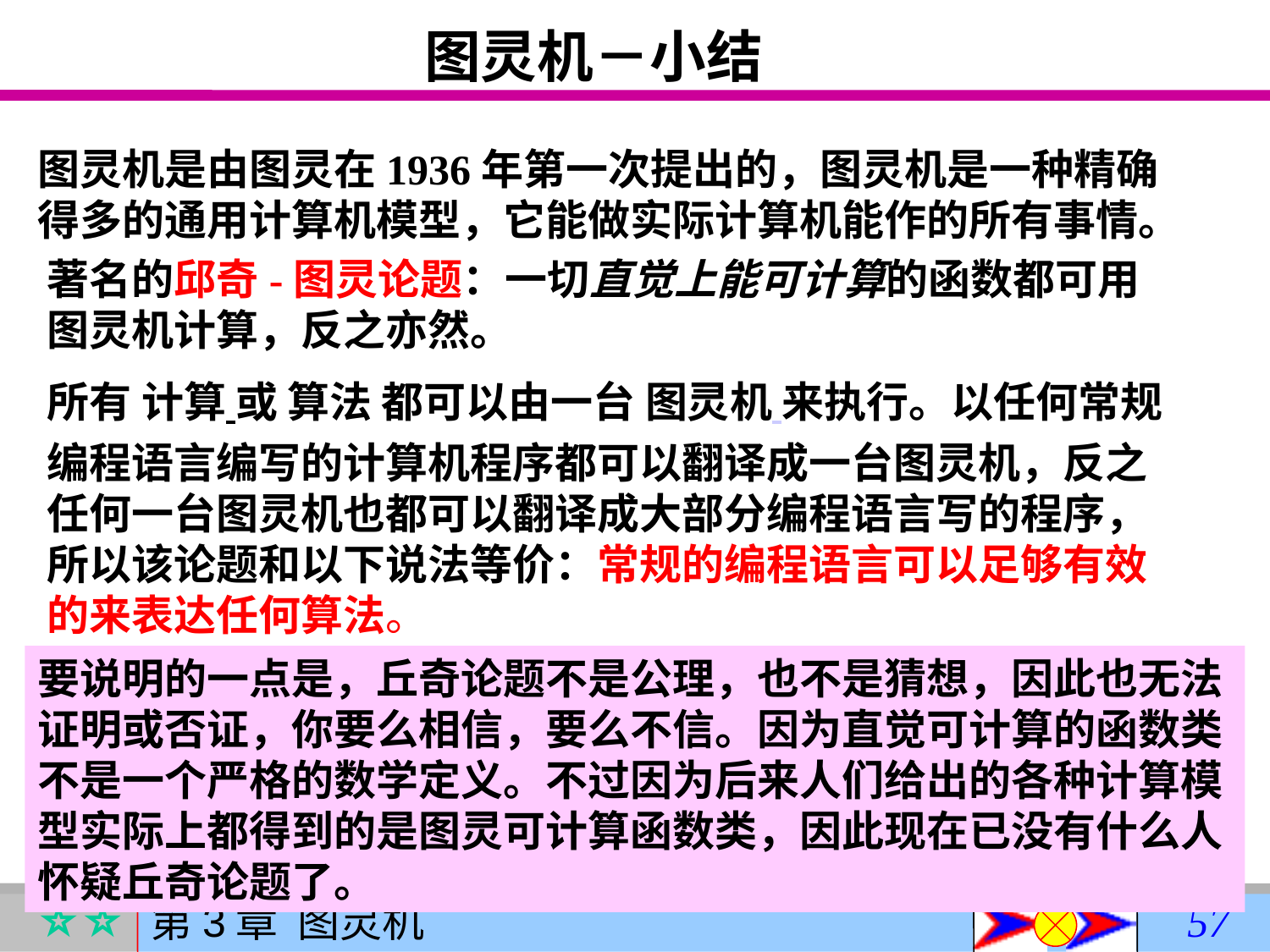

图灵机－小结
图灵机是由图灵在1936年第一次提出的，图灵机是一种精确得多的通用计算机模型，它能做实际计算机能作的所有事情。
著名的邱奇-图灵论题：一切直觉上能可计算的函数都可用图灵机计算，反之亦然。
所有 计算 或 算法 都可以由一台 图灵机 来执行。以任何常规编程语言编写的计算机程序都可以翻译成一台图灵机，反之任何一台图灵机也都可以翻译成大部分编程语言写的程序，所以该论题和以下说法等价：常规的编程语言可以足够有效的来表达任何算法。
要说明的一点是，丘奇论题不是公理，也不是猜想，因此也无法证明或否证，你要么相信，要么不信。因为直觉可计算的函数类不是一个严格的数学定义。不过因为后来人们给出的各种计算模型实际上都得到的是图灵可计算函数类，因此现在已没有什么人怀疑丘奇论题了。